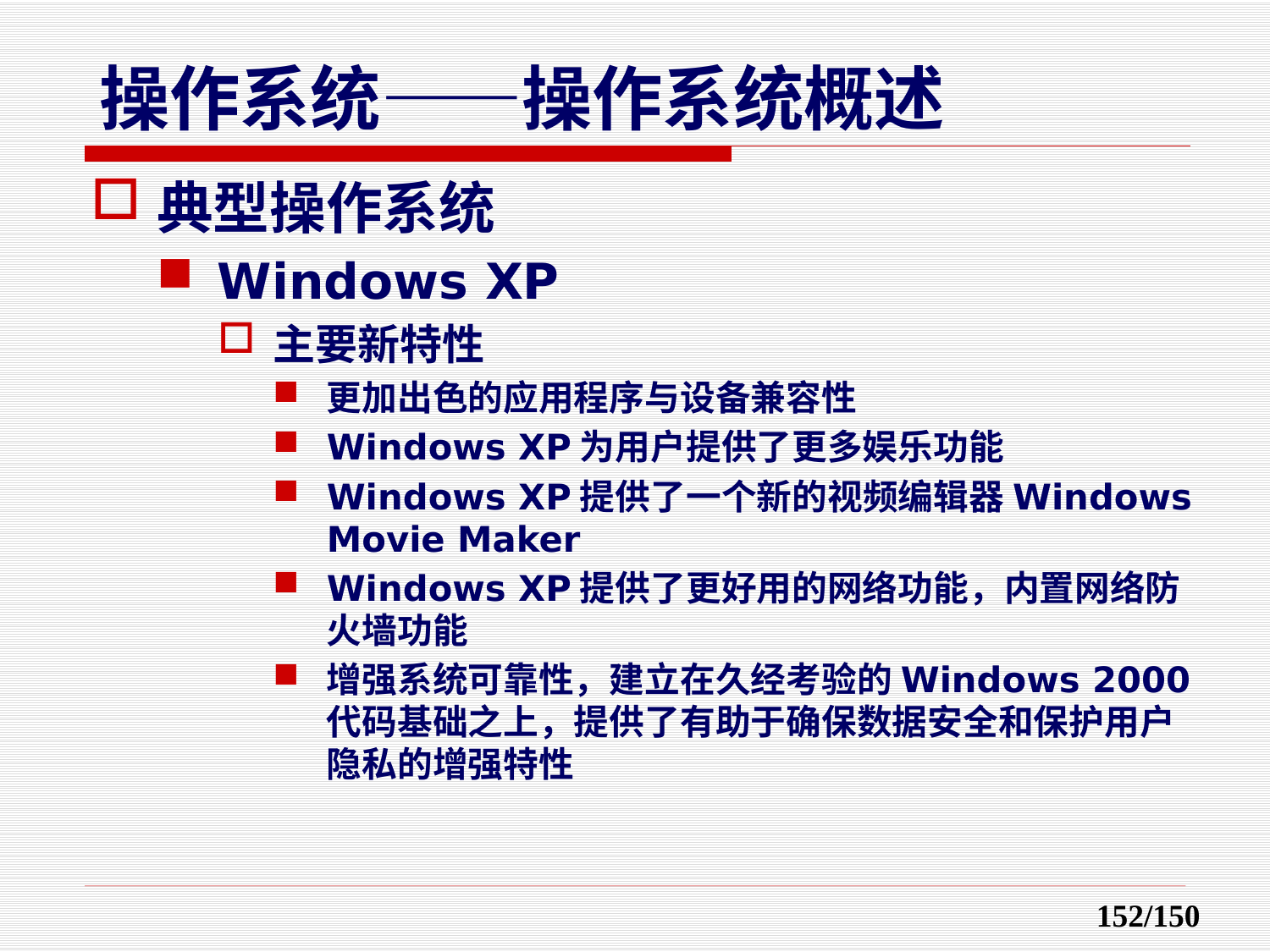

典型操作系统
Windows XP
主要新特性
更加出色的应用程序与设备兼容性
Windows XP为用户提供了更多娱乐功能
Windows XP提供了一个新的视频编辑器Windows Movie Maker
Windows XP提供了更好用的网络功能，内置网络防火墙功能
增强系统可靠性，建立在久经考验的Windows 2000代码基础之上，提供了有助于确保数据安全和保护用户隐私的增强特性